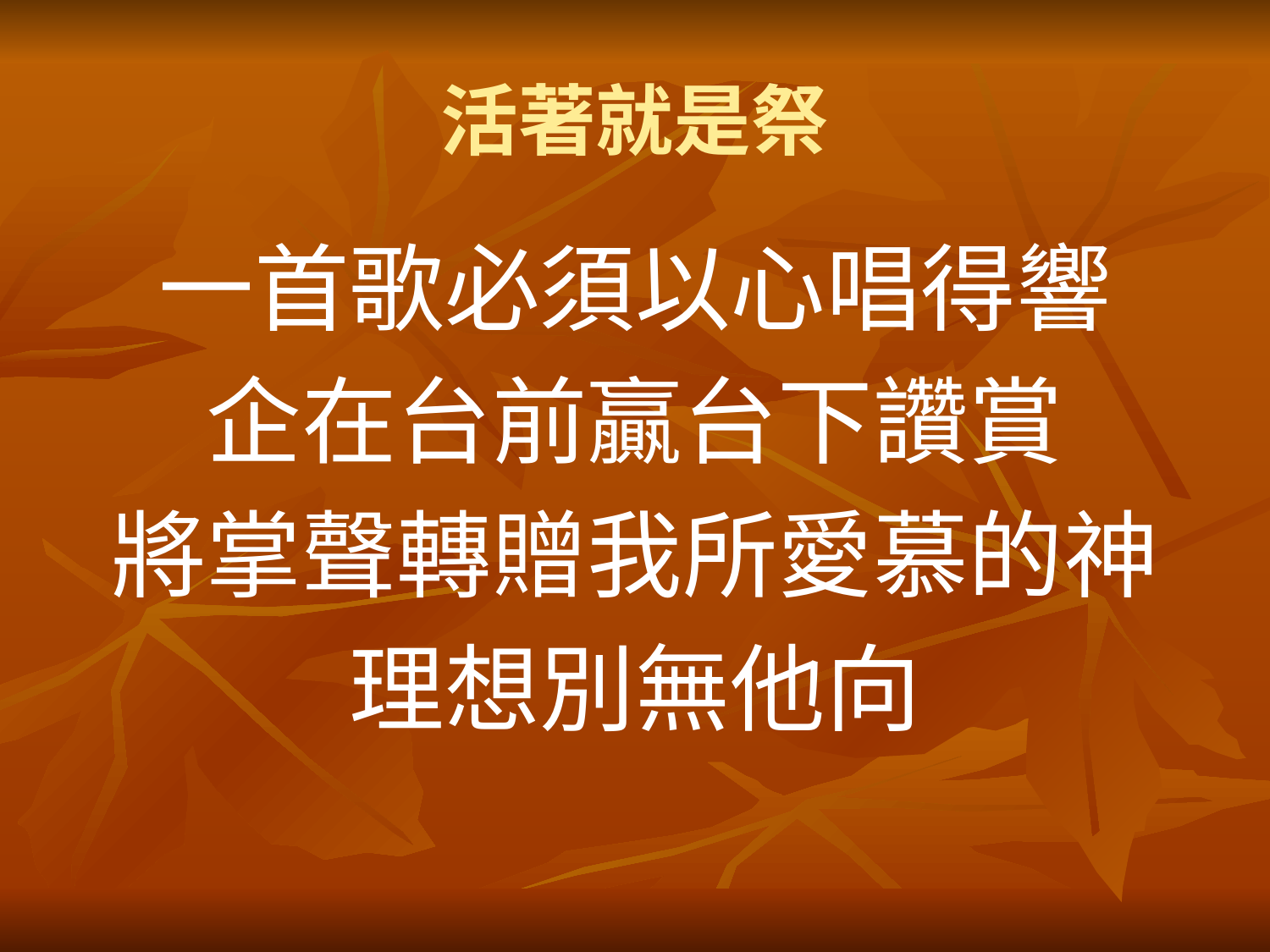

# 活著就是祭
一首歌必須以心唱得響
企在台前贏台下讚賞
將掌聲轉贈我所愛慕的神
理想別無他向